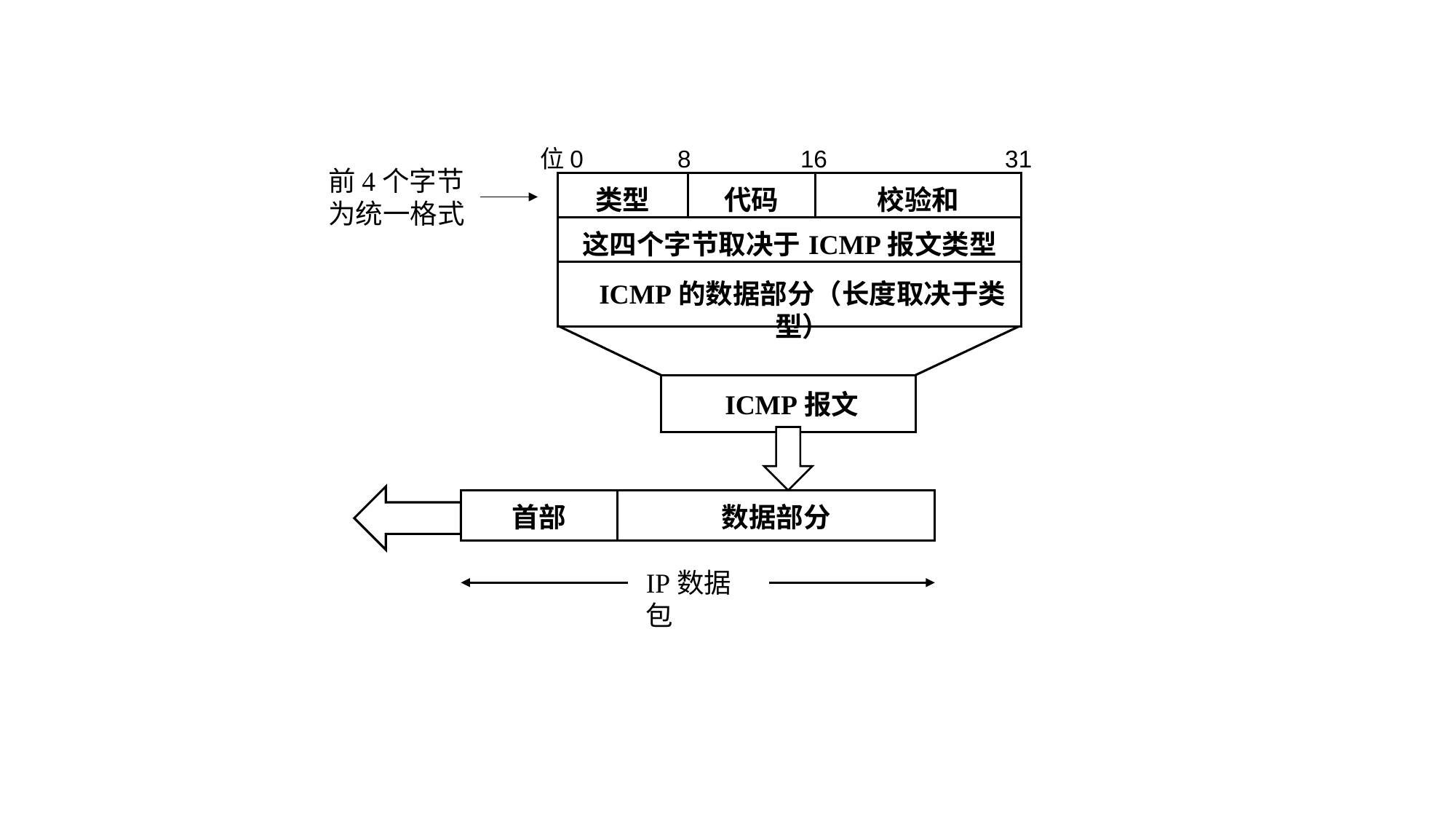

位0
8
16
31
前4个字节为统一格式

| 类型 | 代码 | 校验和 |
| --- | --- | --- |
| 这四个字节取决于ICMP报文类型 |  |  |
|  |  |  |
ICMP的数据部分（长度取决于类型）

ICMP报文
| 首部 | 数据部分 |
| --- | --- |
IP数据包